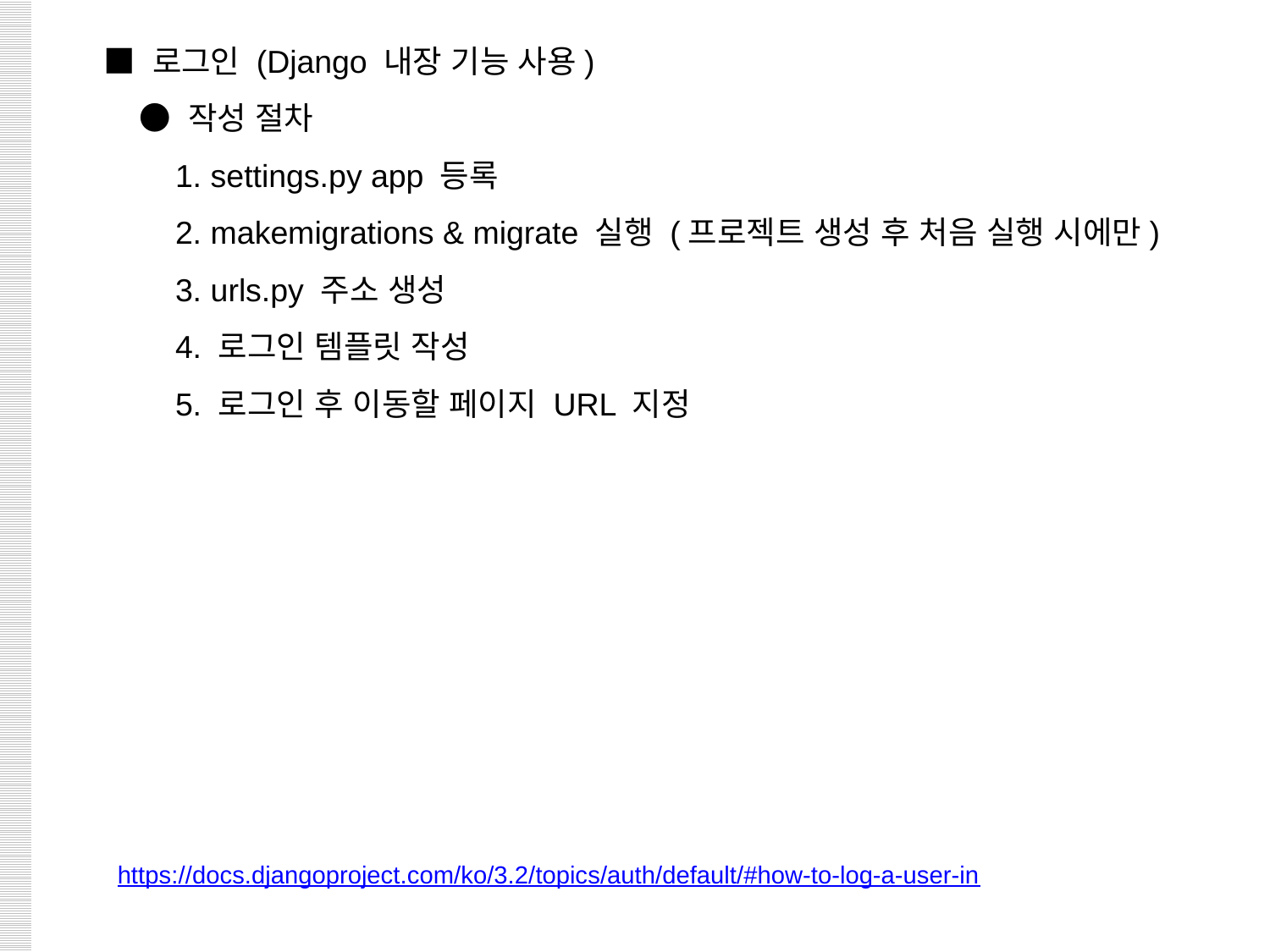

■ 로그인 (Django 내장 기능 사용)
    ● 작성 절차
        1. settings.py app 등록
        2. makemigrations & migrate 실행 (프로젝트 생성 후 처음 실행 시에만)
        3. urls.py 주소 생성
        4. 로그인 템플릿 작성
        5. 로그인 후 이동할 페이지 URL 지정
https://docs.djangoproject.com/ko/3.2/topics/auth/default/#how-to-log-a-user-in